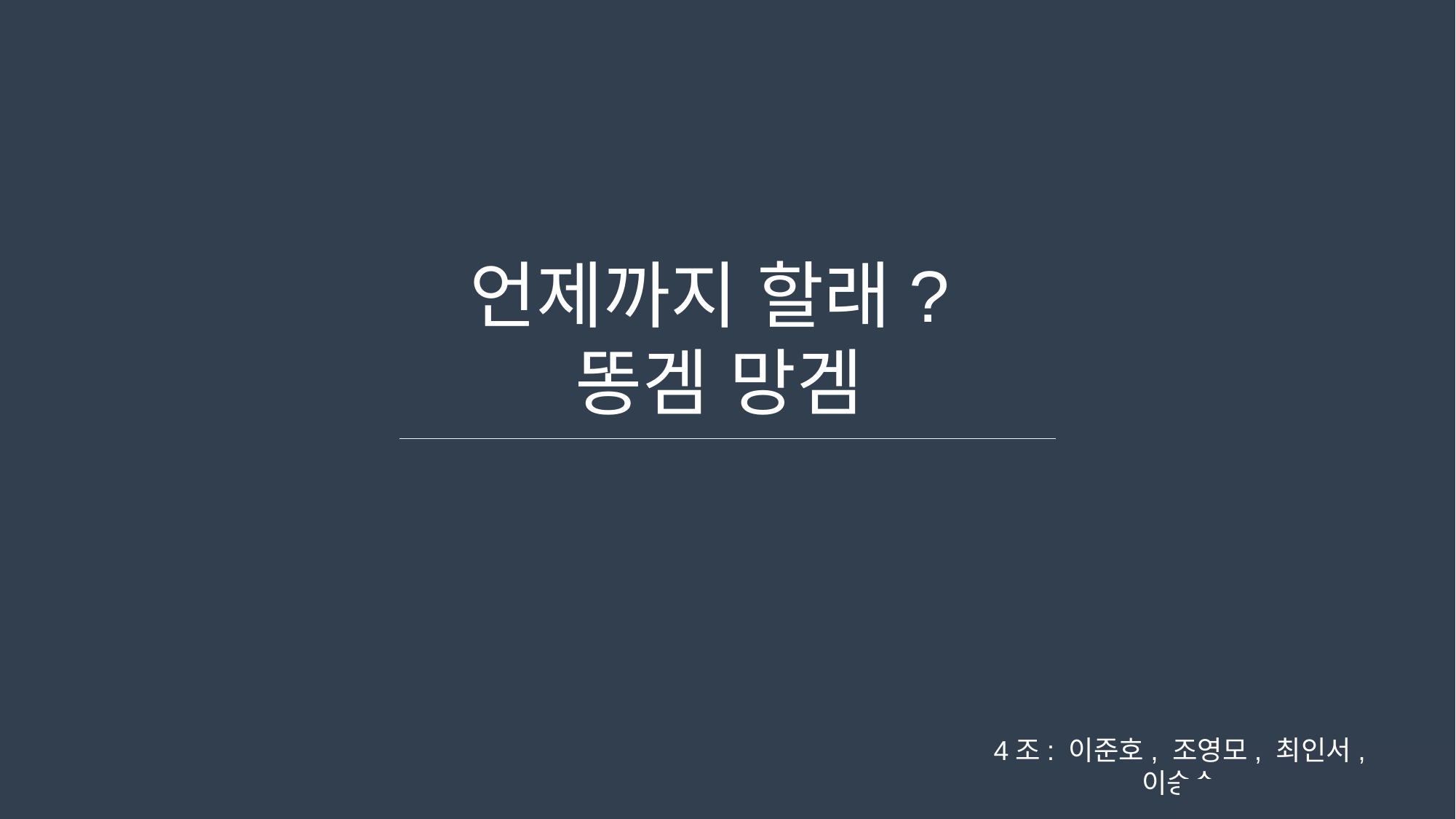

언제까지 할래?
똥겜 망겜
4조: 이준호, 조영모, 최인서, 이승수